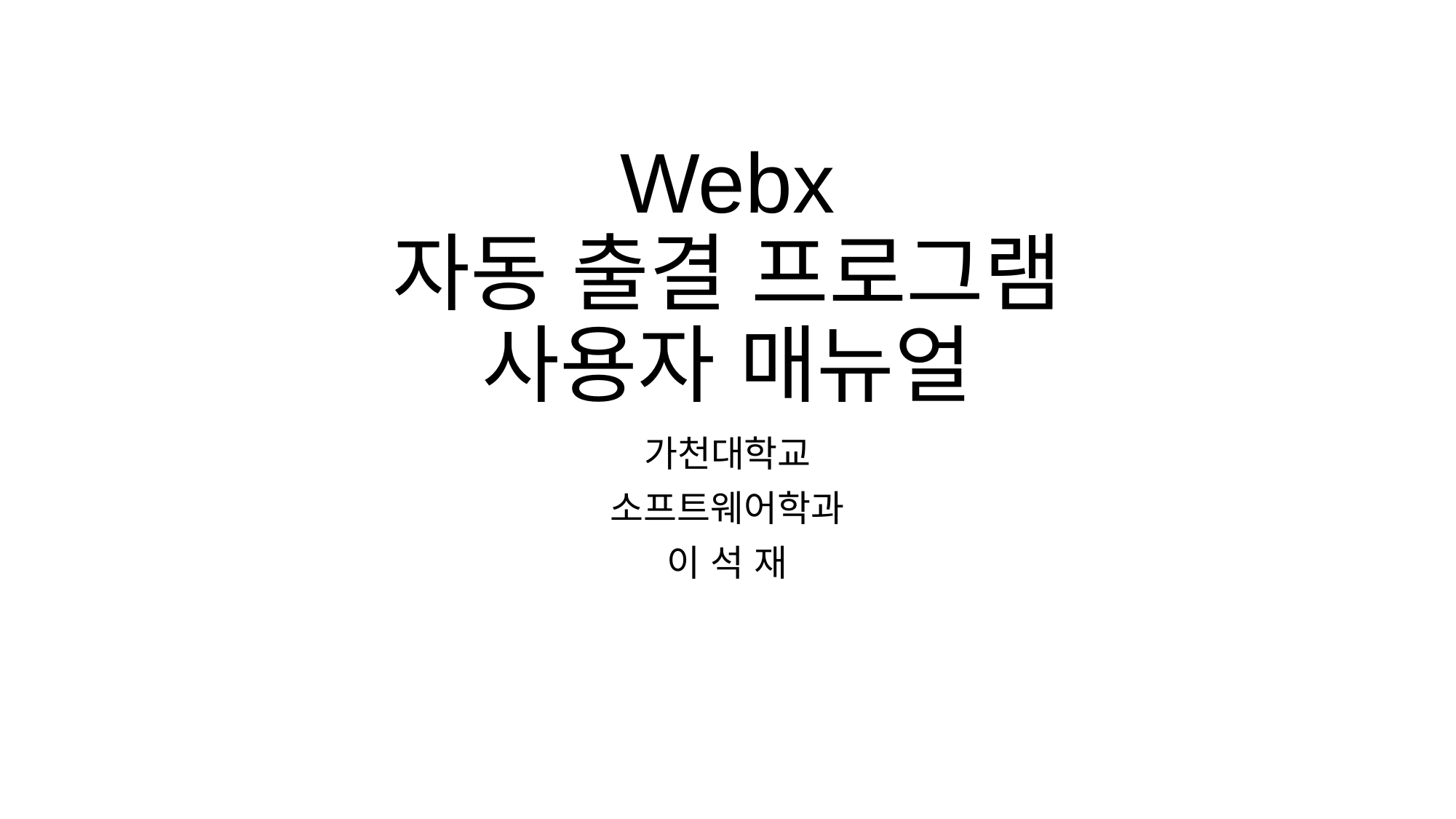

# Webx 자동 출결 프로그램 사용자 매뉴얼
가천대학교
소프트웨어학과
이 석 재